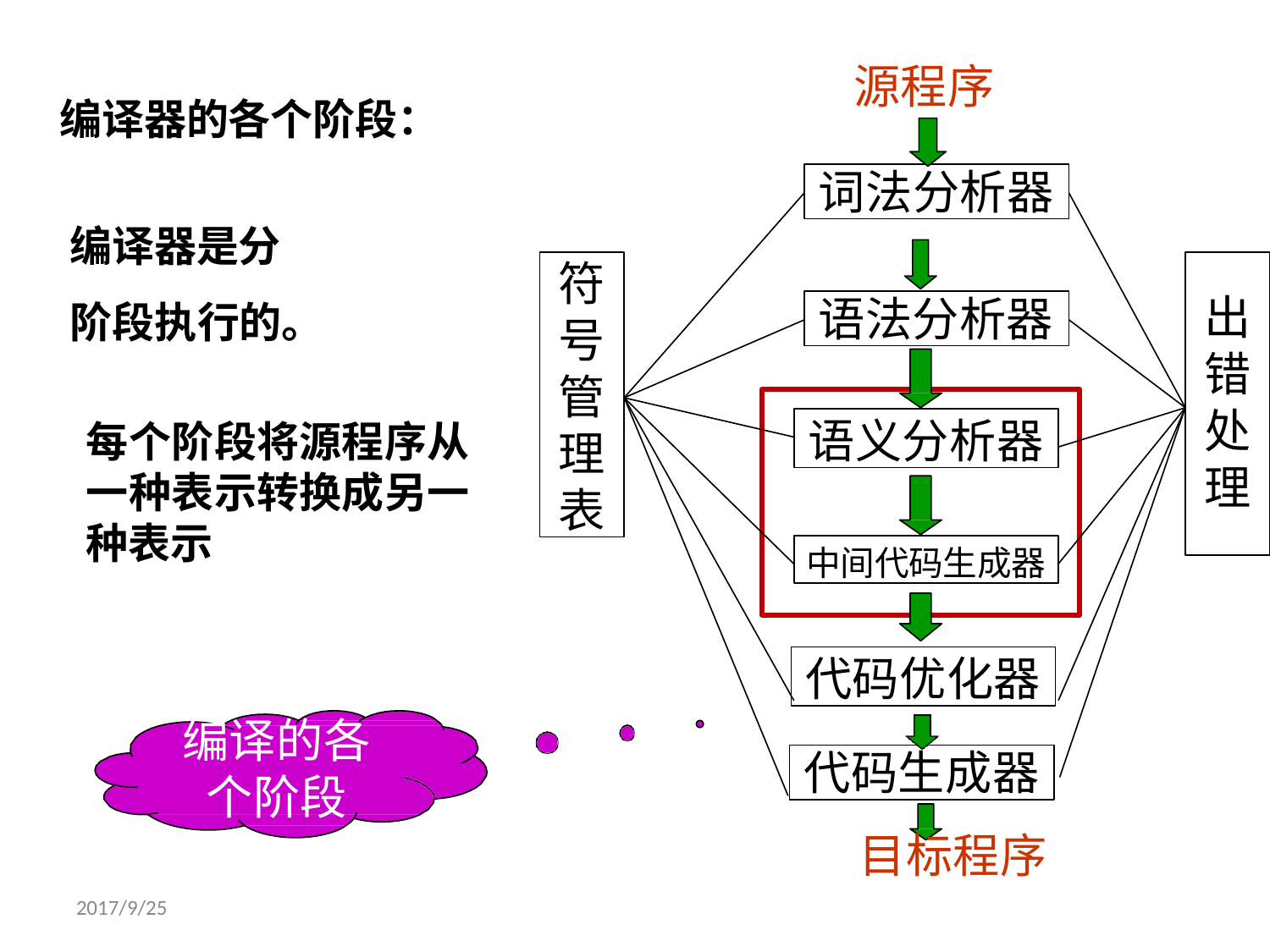

源程序
编译器的各个阶段：

词法分析器
编译器是分 阶段执行的。

符 号 管 理 表

出 错 处 理
语法分析器

语义分析器
每个阶段将源程序从 一种表示转换成另一 种表示

中间代码生成器

代码优化器
编译的各 个阶段

代码生成器

目标程序
2017/9/25
28